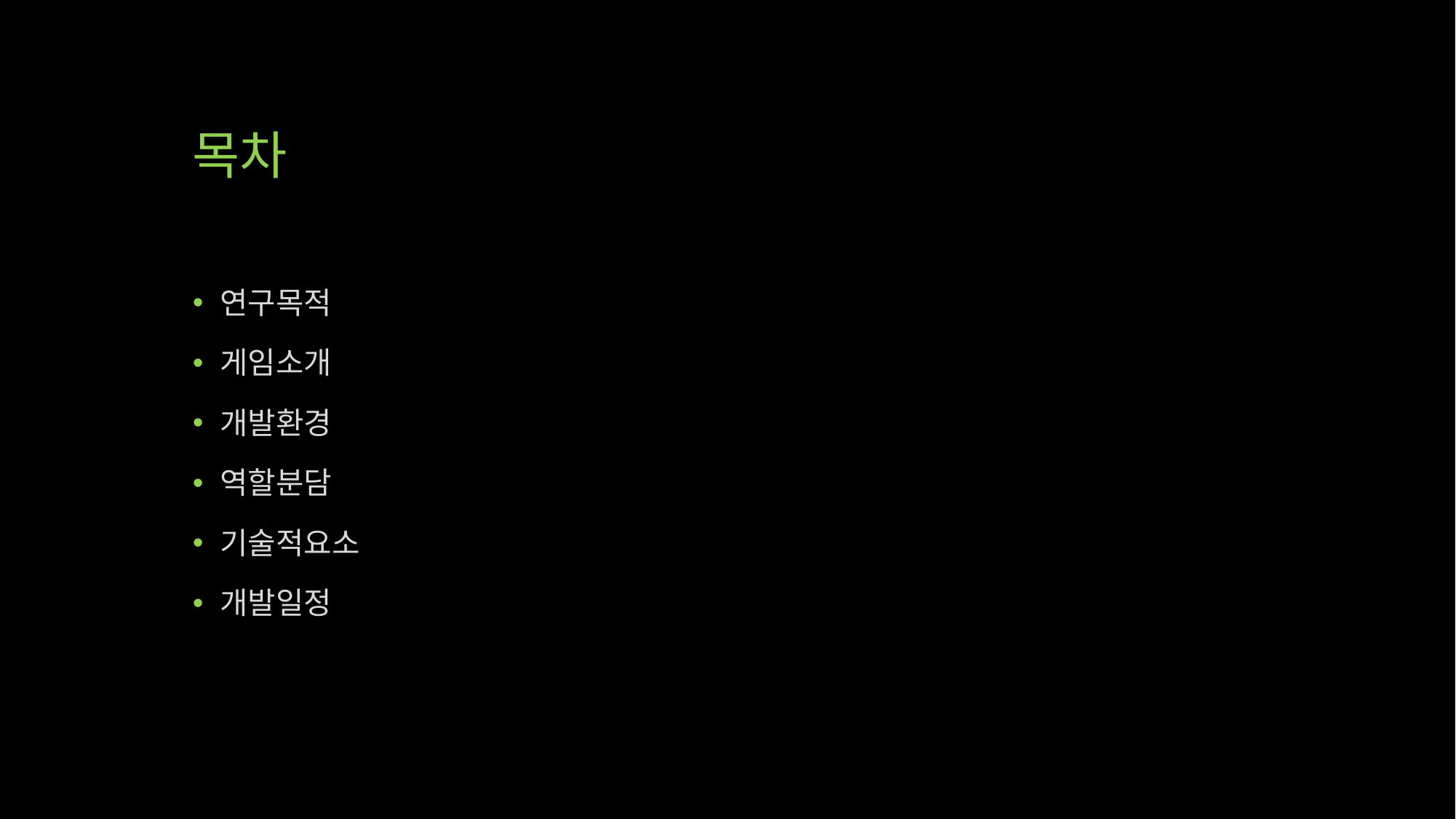

# 목차

연구목적
게임소개
개발환경
역할분담
기술적요소
개발일정